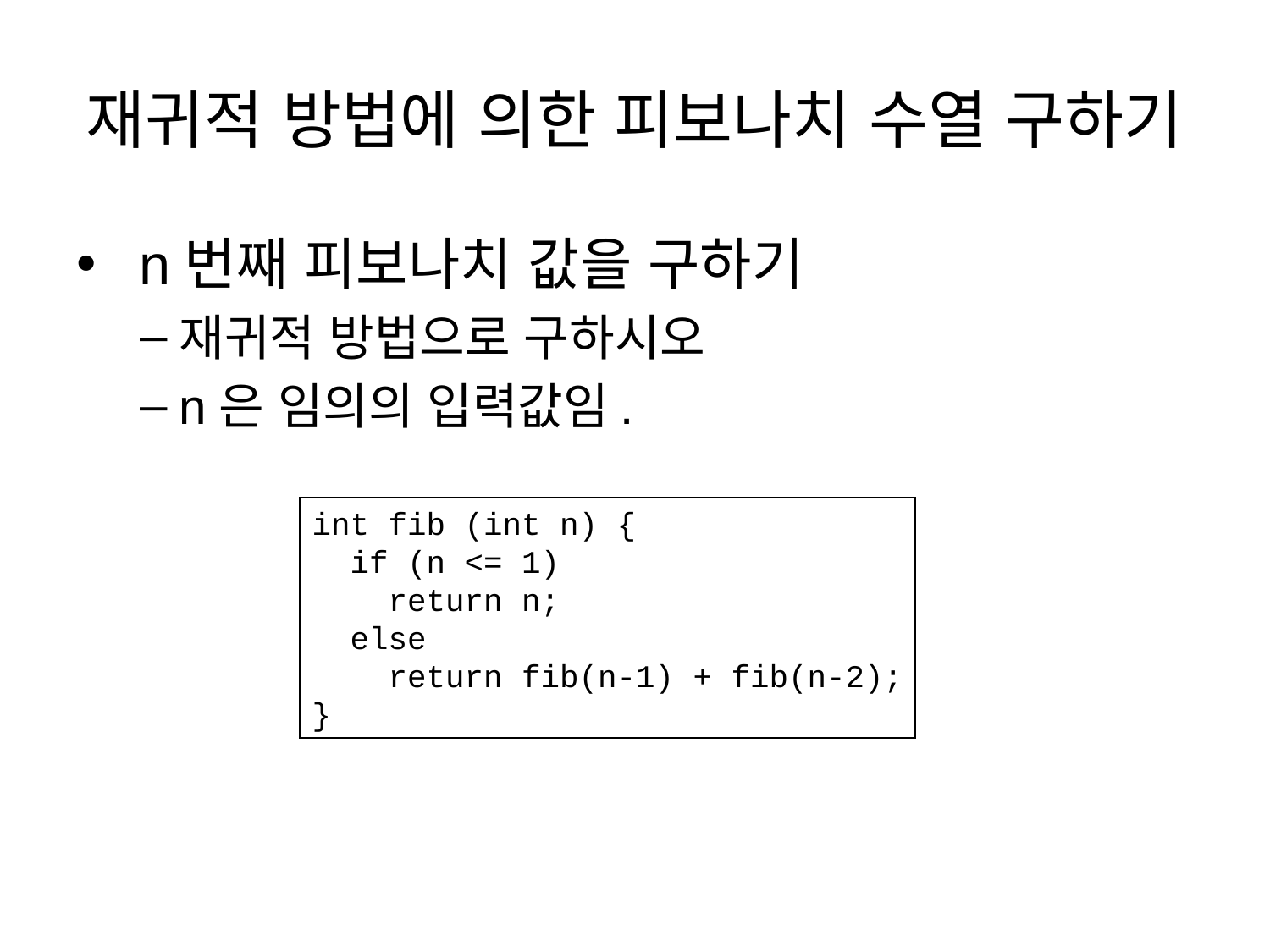

# 재귀적 방법에 의한 피보나치 수열 구하기
 n번째 피보나치 값을 구하기
재귀적 방법으로 구하시오
n은 임의의 입력값임.
int fib (int n) {
  if (n <= 1)
    return n;
  else
    return fib(n-1) + fib(n-2);
}